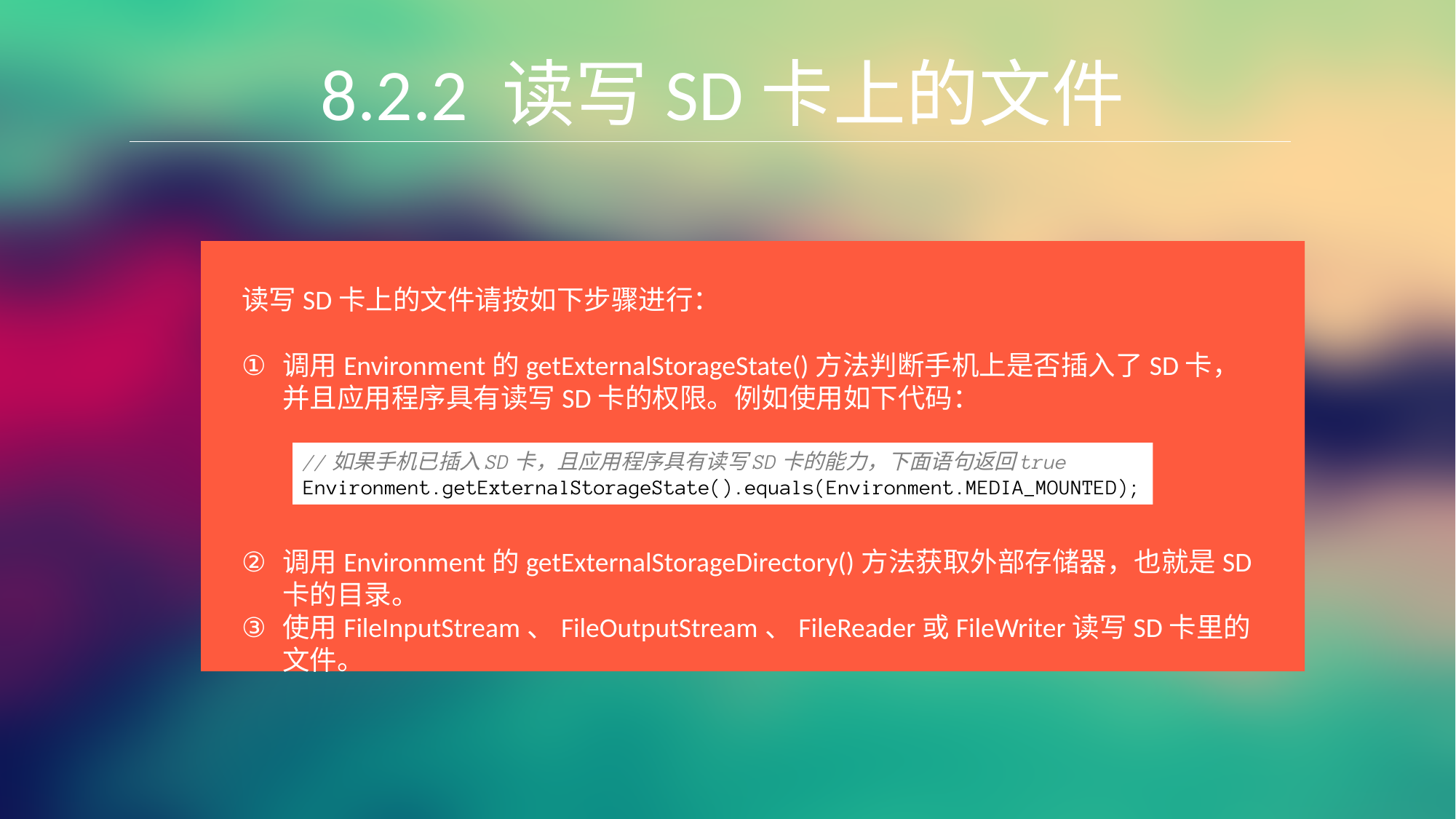

8.2.2 读写SD卡上的文件

读写SD卡上的文件请按如下步骤进行：

调用Environment的getExternalStorageState()方法判断手机上是否插入了SD卡，并且应用程序具有读写SD卡的权限。例如使用如下代码：

调用Environment的getExternalStorageDirectory()方法获取外部存储器，也就是SD卡的目录。
使用FileInputStream、FileOutputStream、FileReader或FileWriter读写SD卡里的文件。
//如果手机已插入SD卡，且应用程序具有读写SD卡的能力，下面语句返回true
Environment.getExternalStorageState().equals(Environment.MEDIA_MOUNTED);